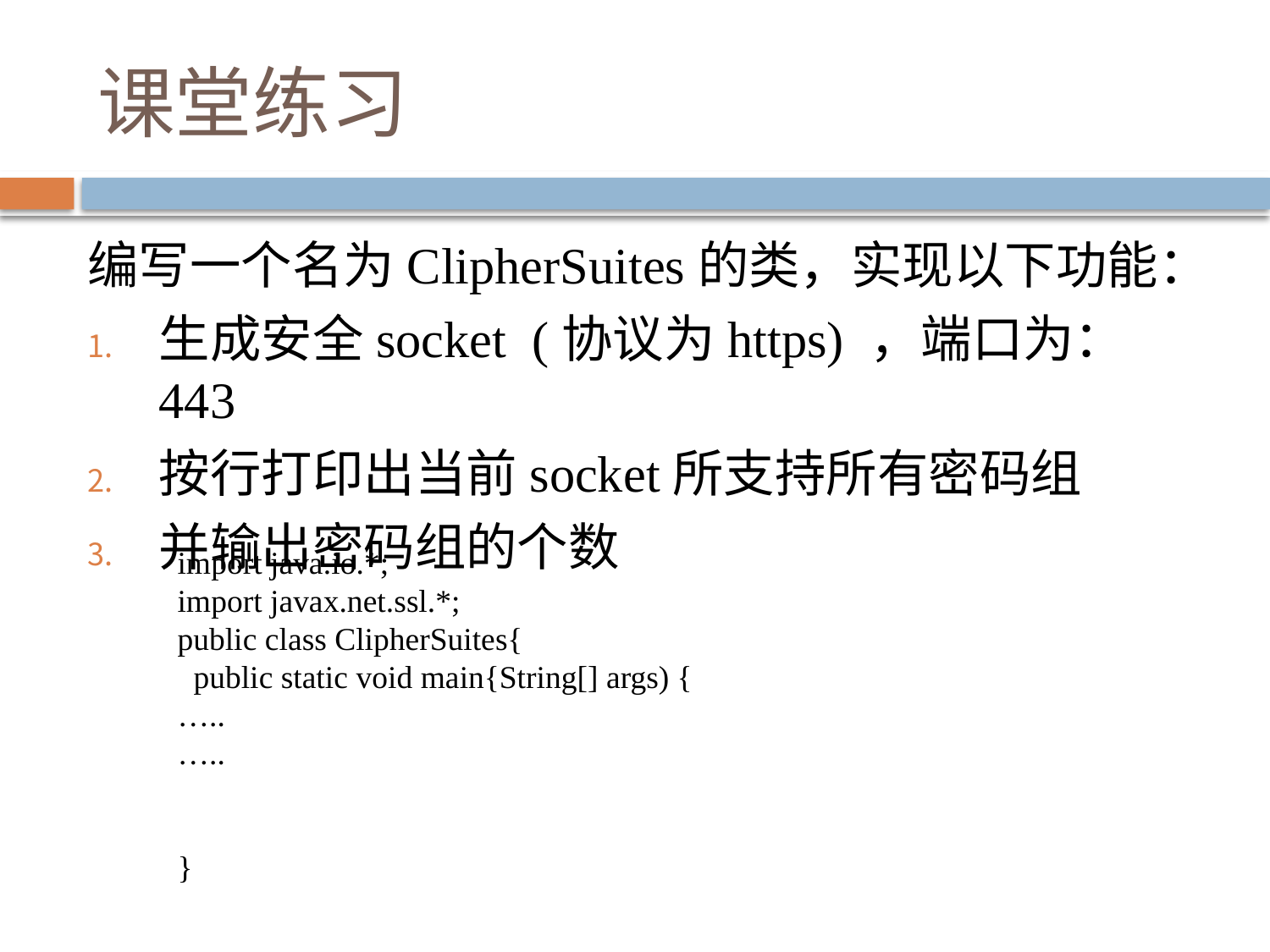

# 课堂练习
编写一个名为ClipherSuites的类，实现以下功能：
生成安全socket  (协议为https) ，端口为：443
按行打印出当前socket所支持所有密码组
并输出密码组的个数

import java.io.*;
import javax.net.ssl.*;
public class ClipherSuites{
  public static void main{String[] args) {
…..
…..

}